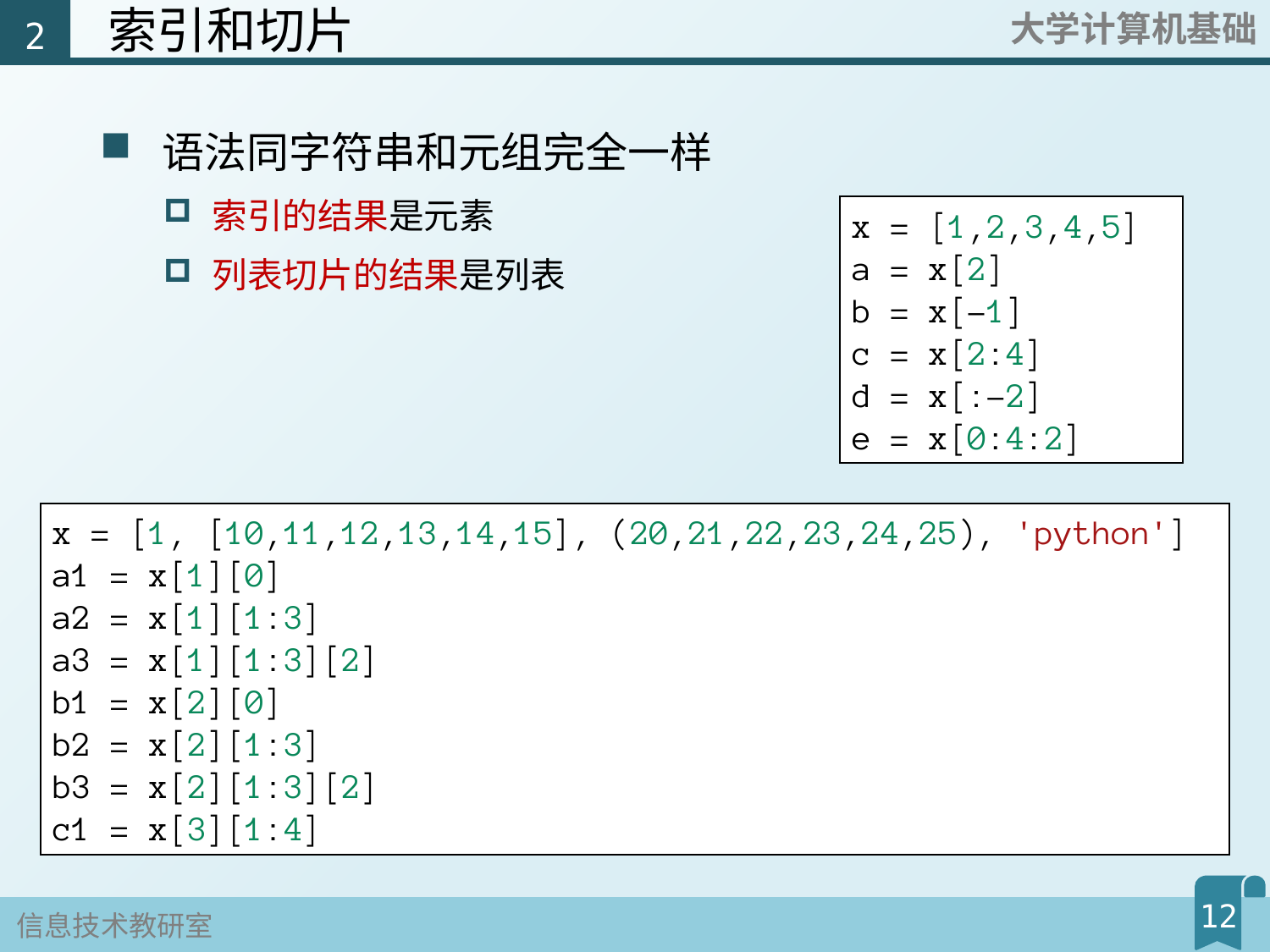

2
# 索引和切片
语法同字符串和元组完全一样
索引的结果是元素
列表切片的结果是列表

x = [1,2,3,4,5]
a = x[2]
b = x[-1]
c = x[2:4]
d = x[:-2]
e = x[0:4:2]
x = [1, [10,11,12,13,14,15], (20,21,22,23,24,25), 'python']
a1 = x[1][0]
a2 = x[1][1:3]
a3 = x[1][1:3][2]
b1 = x[2][0]
b2 = x[2][1:3]
b3 = x[2][1:3][2]
c1 = x[3][1:4]
12